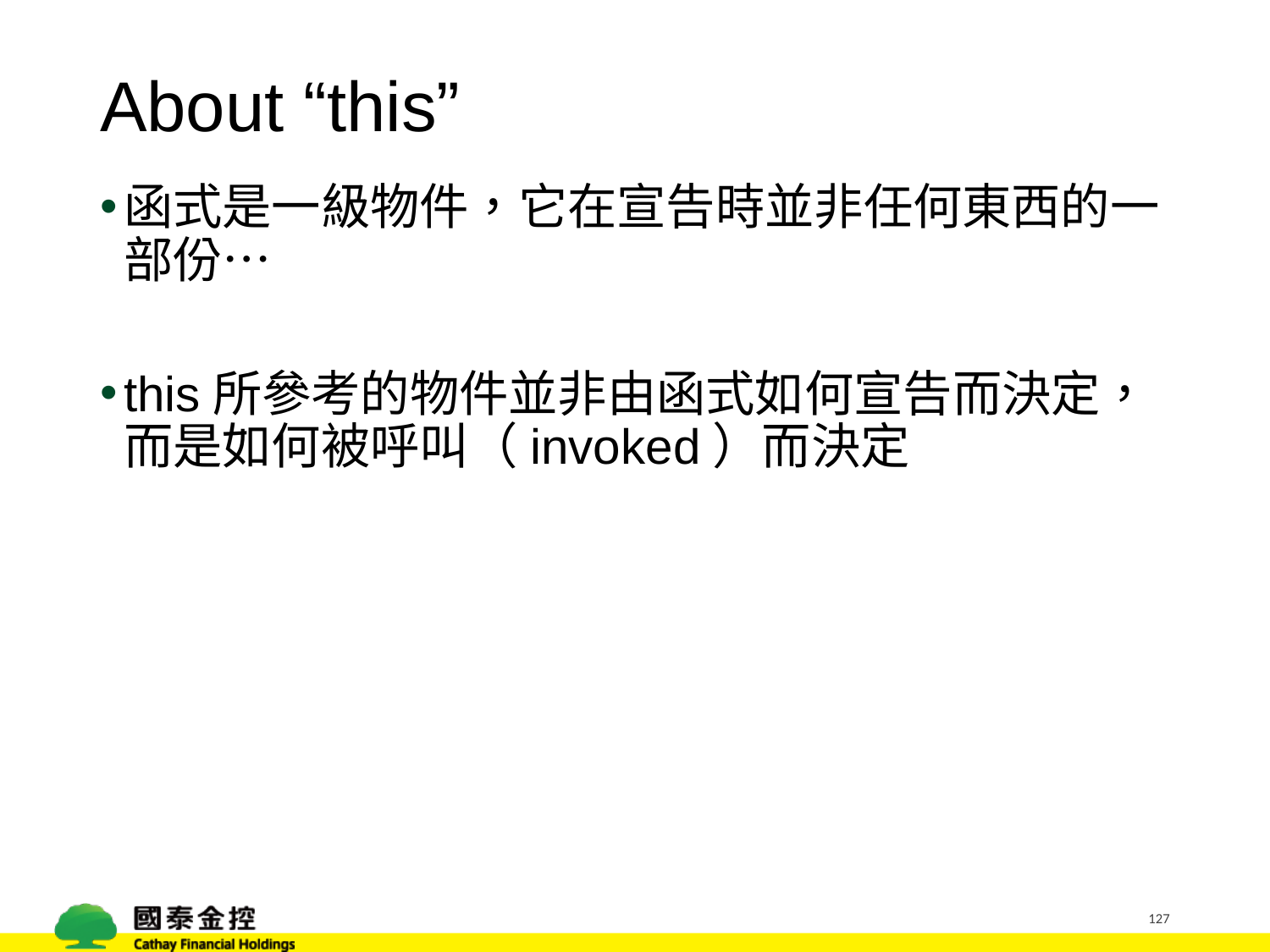

# About “this”
函式是一級物件，它在宣告時並非任何東西的一部份…

this所參考的物件並非由函式如何宣告而決定，而是如何被呼叫（invoked）而決定